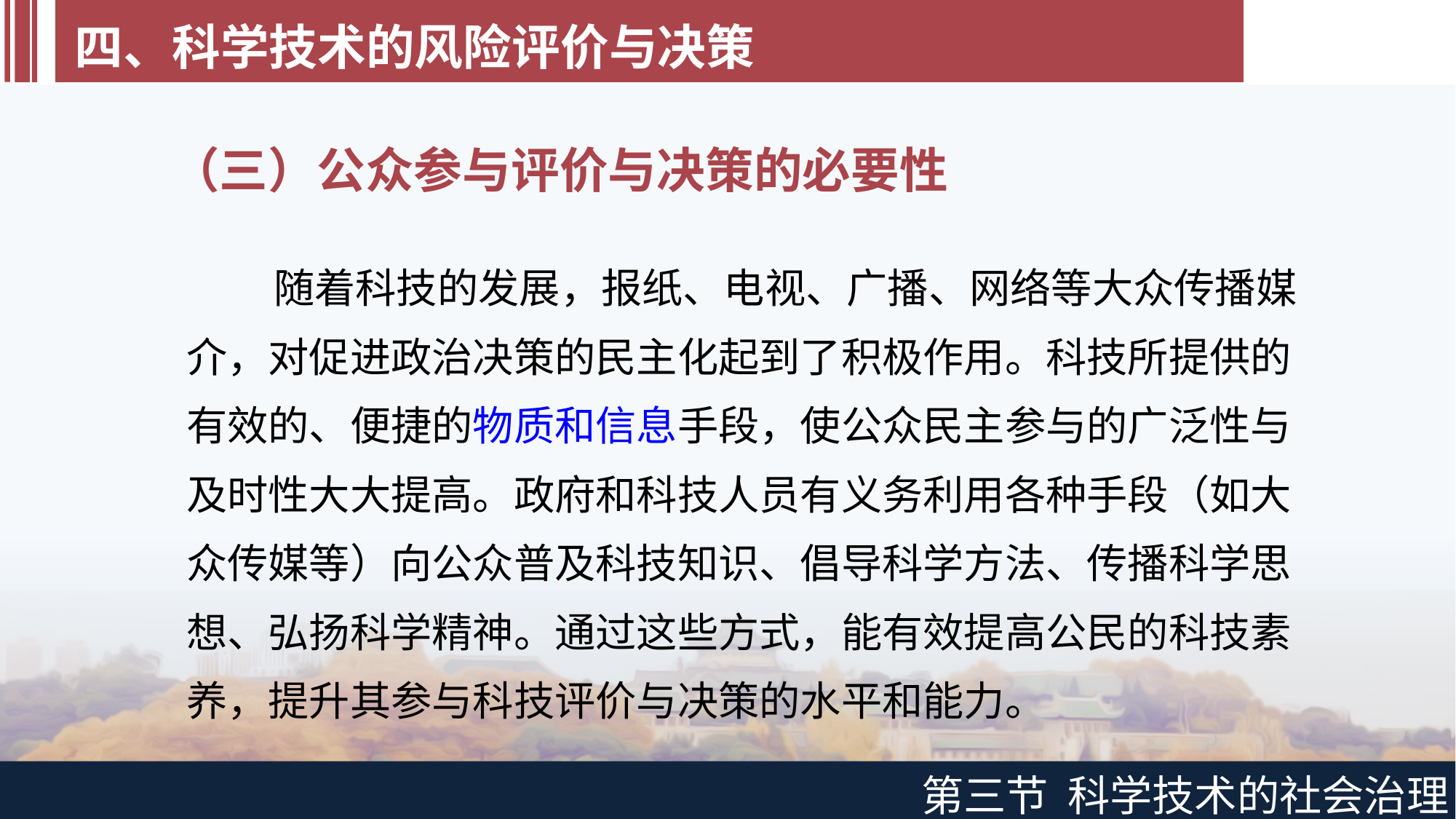

四、科学技术的风险评价与决策
（三）公众参与评价与决策的必要性
随着科技的发展，报纸、电视、广播、网络等大众传播媒介，对促进政治决策的民主化起到了积极作用。科技所提供的有效的、便捷的物质和信息手段，使公众民主参与的广泛性与及时性大大提高。政府和科技人员有义务利用各种手段（如大众传媒等）向公众普及科技知识、倡导科学方法、传播科学思想、弘扬科学精神。通过这些方式，能有效提高公民的科技素养，提升其参与科技评价与决策的水平和能力。
第三节  科学技术的社会治理